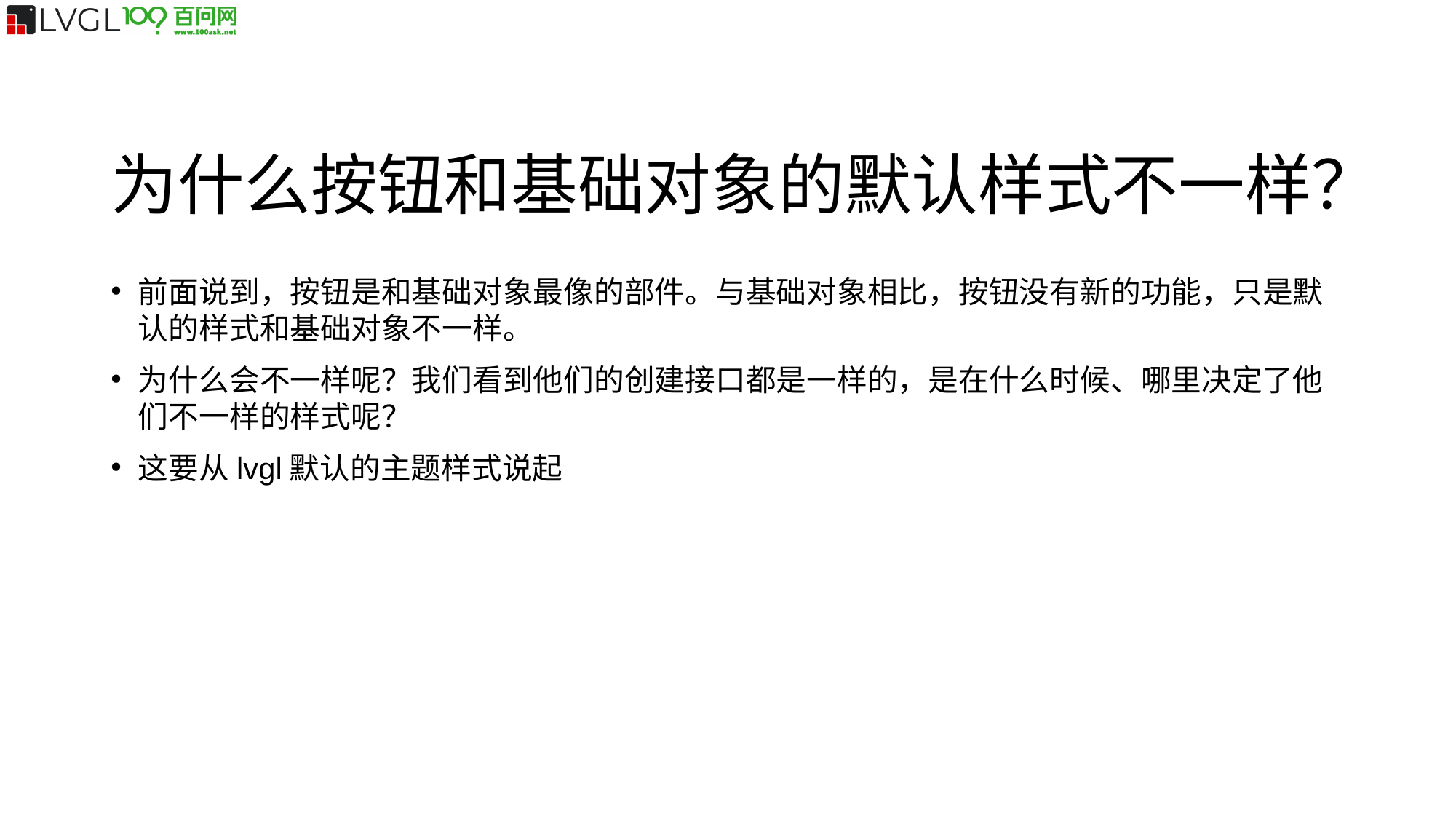

为什么按钮和基础对象的默认样式不一样？
前面说到，按钮是和基础对象最像的部件。与基础对象相比，按钮没有新的功能，只是默认的样式和基础对象不一样。
为什么会不一样呢？我们看到他们的创建接口都是一样的，是在什么时候、哪里决定了他们不一样的样式呢？
这要从lvgl默认的主题样式说起